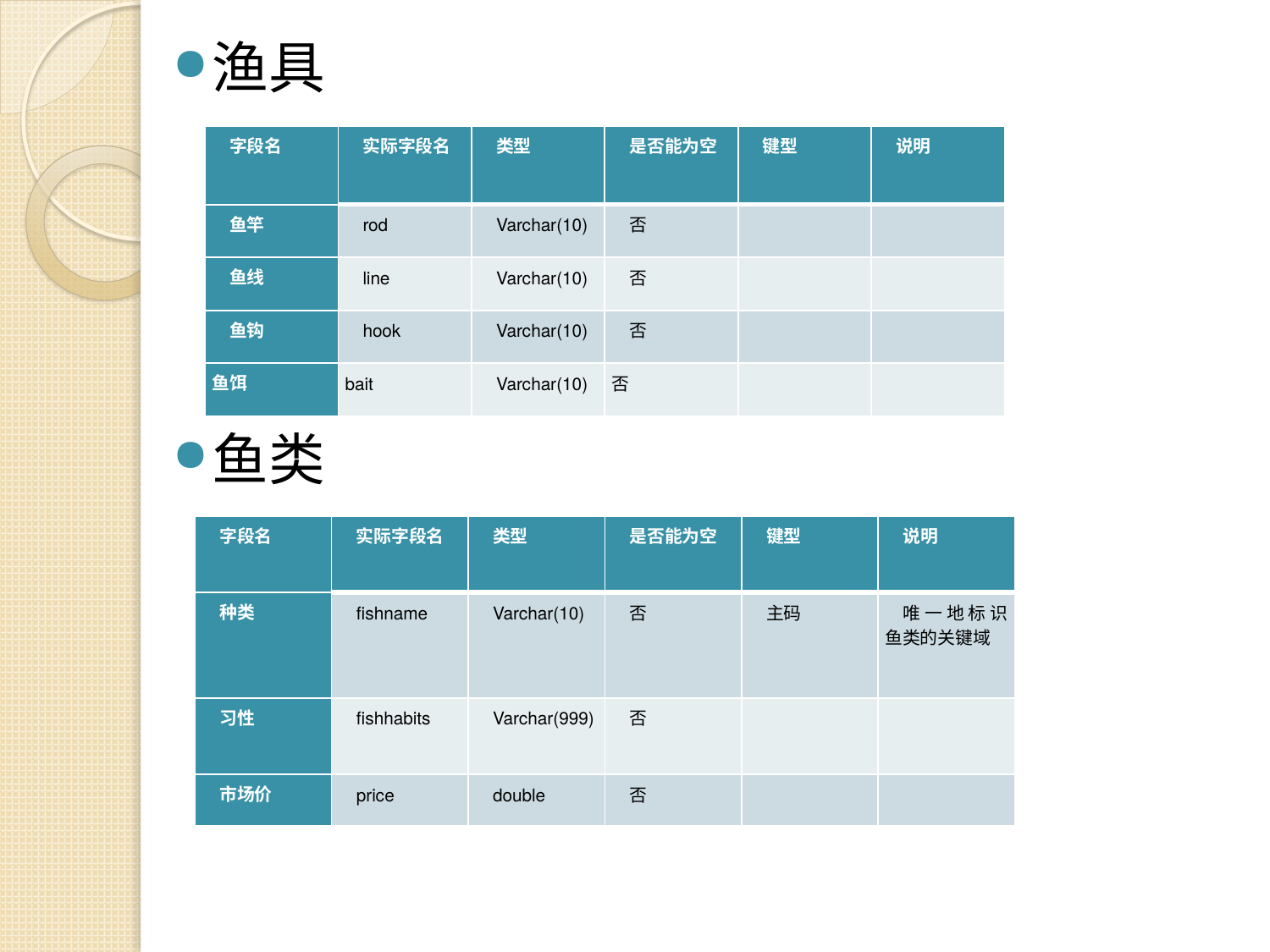

渔具

鱼类
| 字段名 | 实际字段名 | 类型 | 是否能为空 | 键型 | 说明 |
| --- | --- | --- | --- | --- | --- |
| 鱼竿 | rod | Varchar(10) | 否 |  |  |
| 鱼线 | line | Varchar(10) | 否 |  |  |
| 鱼钩 | hook | Varchar(10) | 否 |  |  |
| 鱼饵 | bait | Varchar(10) | 否 |  |  |
| 字段名 | 实际字段名 | 类型 | 是否能为空 | 键型 | 说明 |
| --- | --- | --- | --- | --- | --- |
| 种类 | fishname | Varchar(10) | 否 | 主码 | 唯一地标识鱼类的关键域 |
| 习性 | fishhabits | Varchar(999) | 否 |  |  |
| 市场价 | price | double | 否 |  |  |